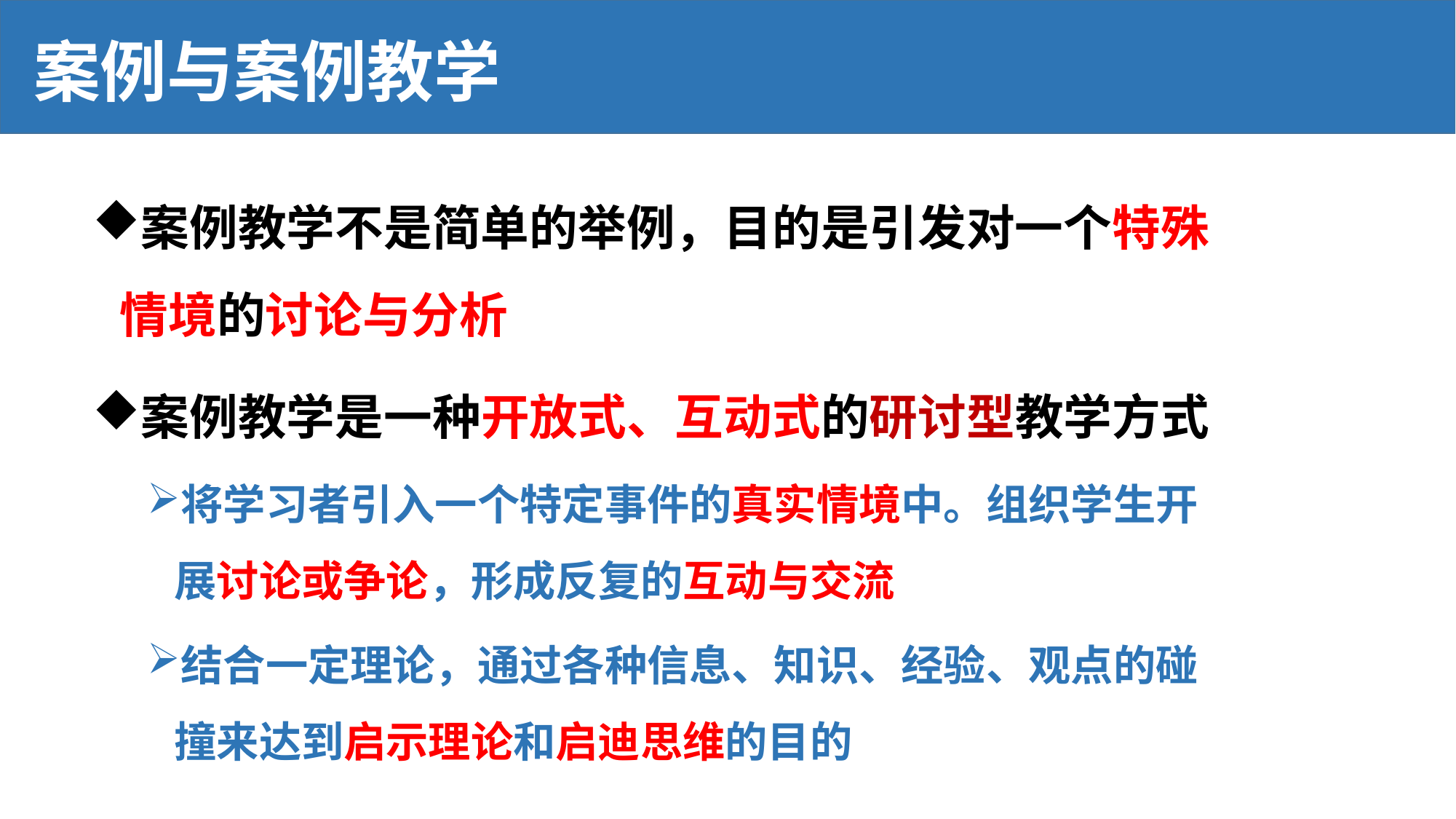

# 案例与案例教学
案例教学不是简单的举例，目的是引发对一个特殊情境的讨论与分析
案例教学是一种开放式、互动式的研讨型教学方式
将学习者引入一个特定事件的真实情境中。组织学生开展讨论或争论，形成反复的互动与交流
结合一定理论，通过各种信息、知识、经验、观点的碰撞来达到启示理论和启迪思维的目的